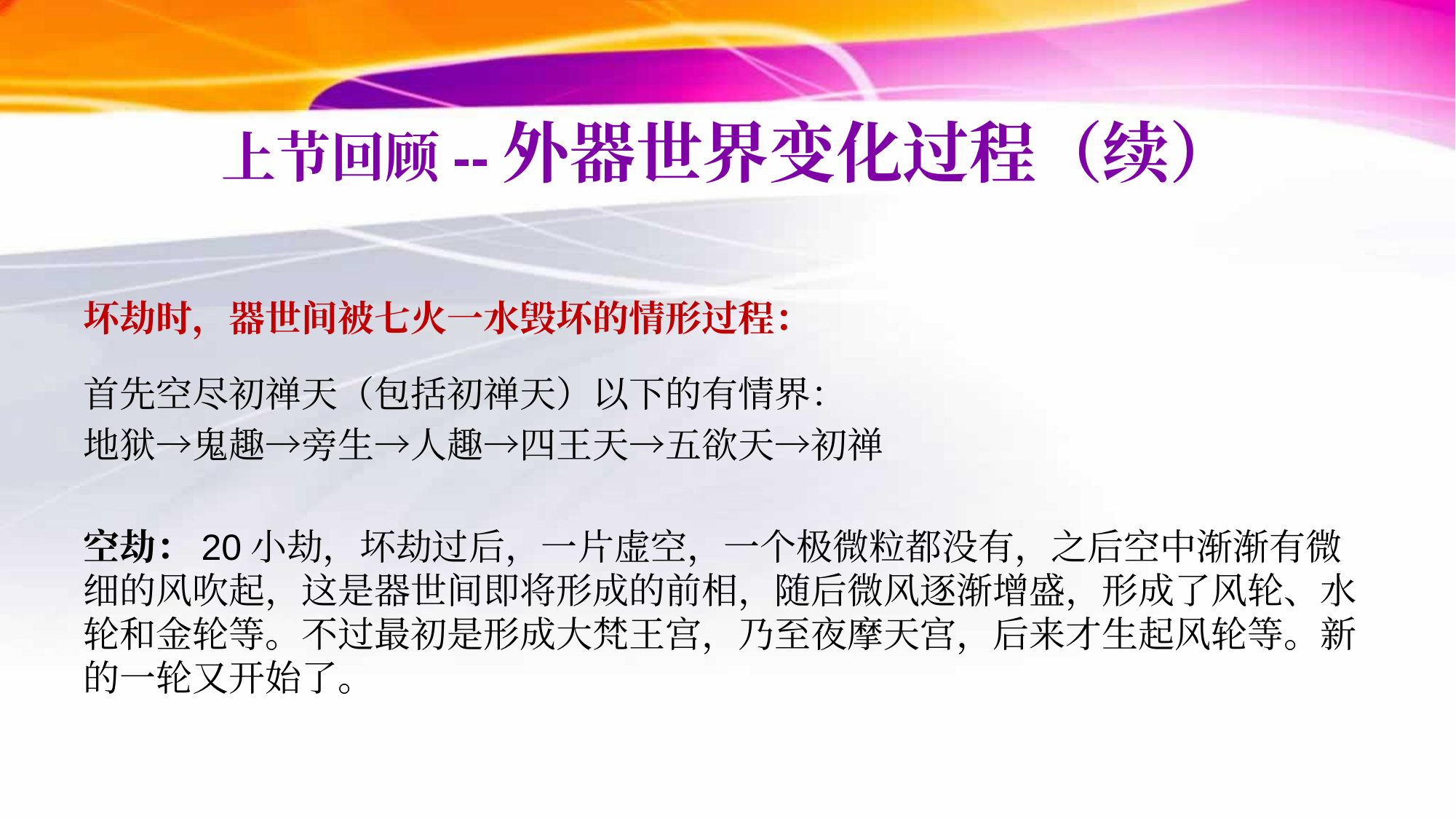

# 上节回顾--外器世界变化过程（续）

坏劫时，器世间被七火一水毁坏的情形过程：

首先空尽初禅天（包括初禅天）以下的有情界：
地狱→鬼趣→旁生→人趣→四王天→五欲天→初禅

空劫：20小劫，坏劫过后，一片虚空，一个极微粒都没有，之后空中渐渐有微细的风吹起，这是器世间即将形成的前相，随后微风逐渐增盛，形成了风轮、水轮和金轮等。不过最初是形成大梵王宫，乃至夜摩天宫，后来才生起风轮等。新的一轮又开始了。